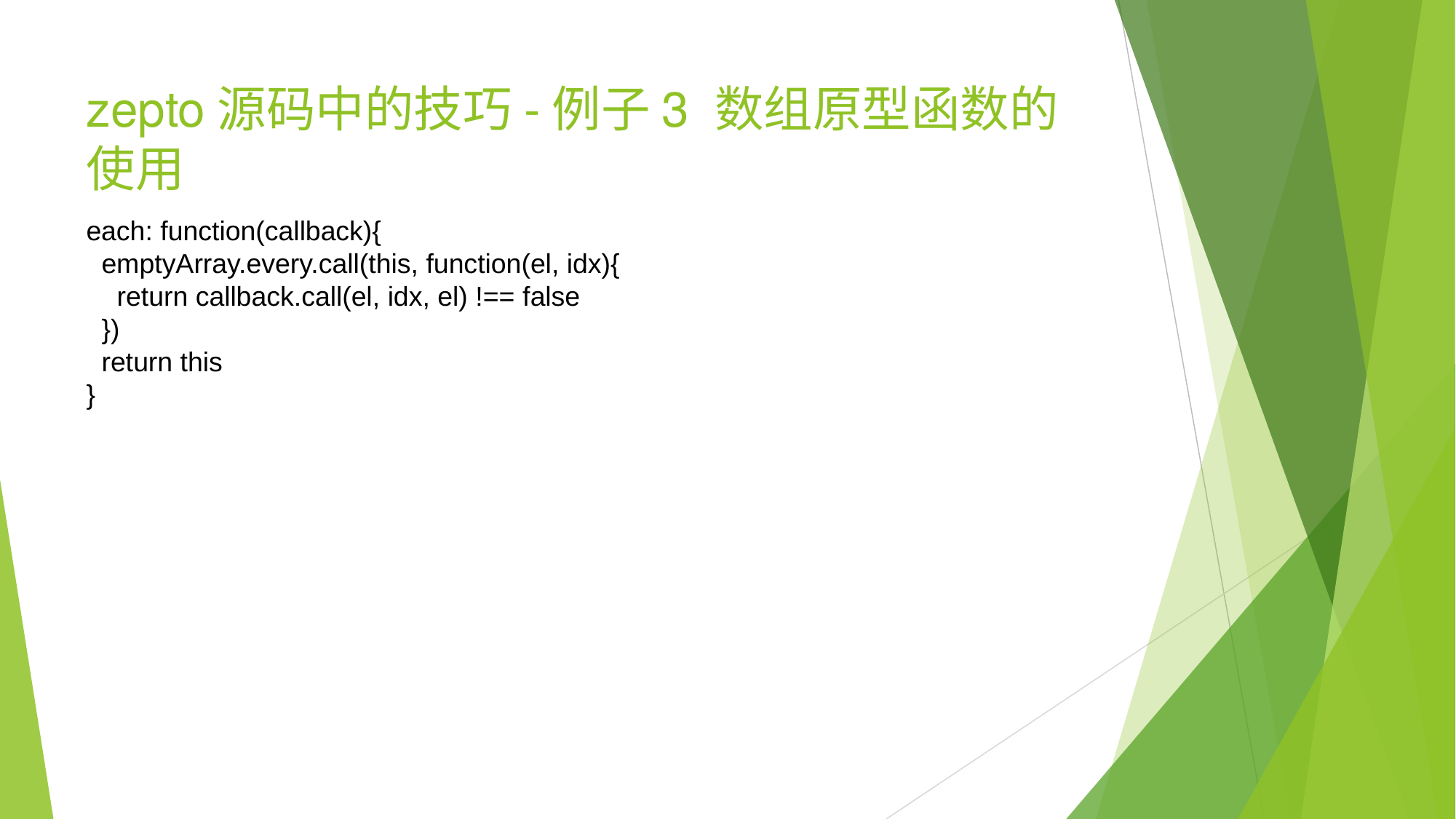

# zepto源码中的技巧-例子3 数组原型函数的使用

each: function(callback){
  emptyArray.every.call(this, function(el, idx){
    return callback.call(el, idx, el) !== false
  })
  return this
}